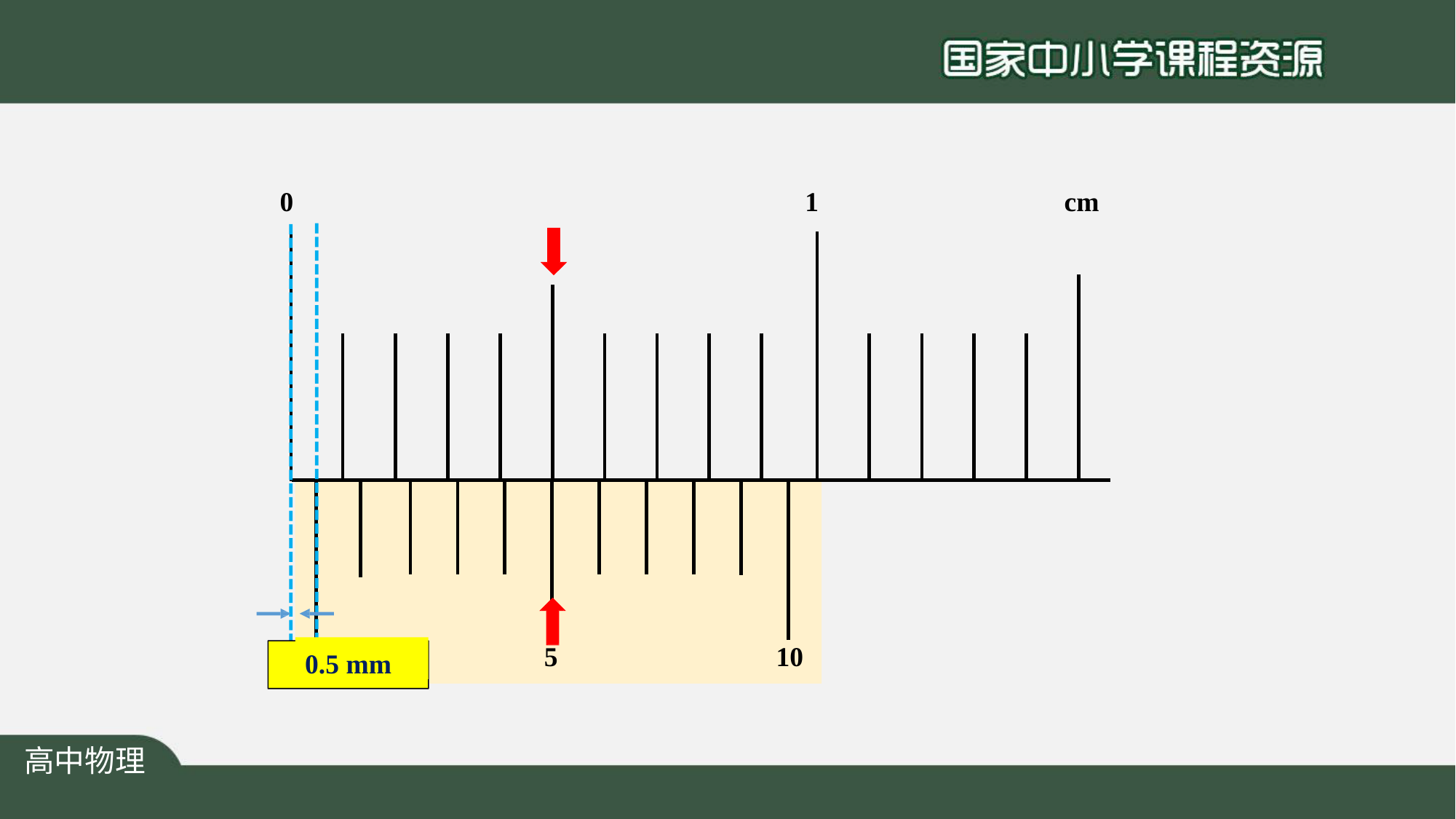

0
1
cm

0.5 mm
5
10

0
高中物理